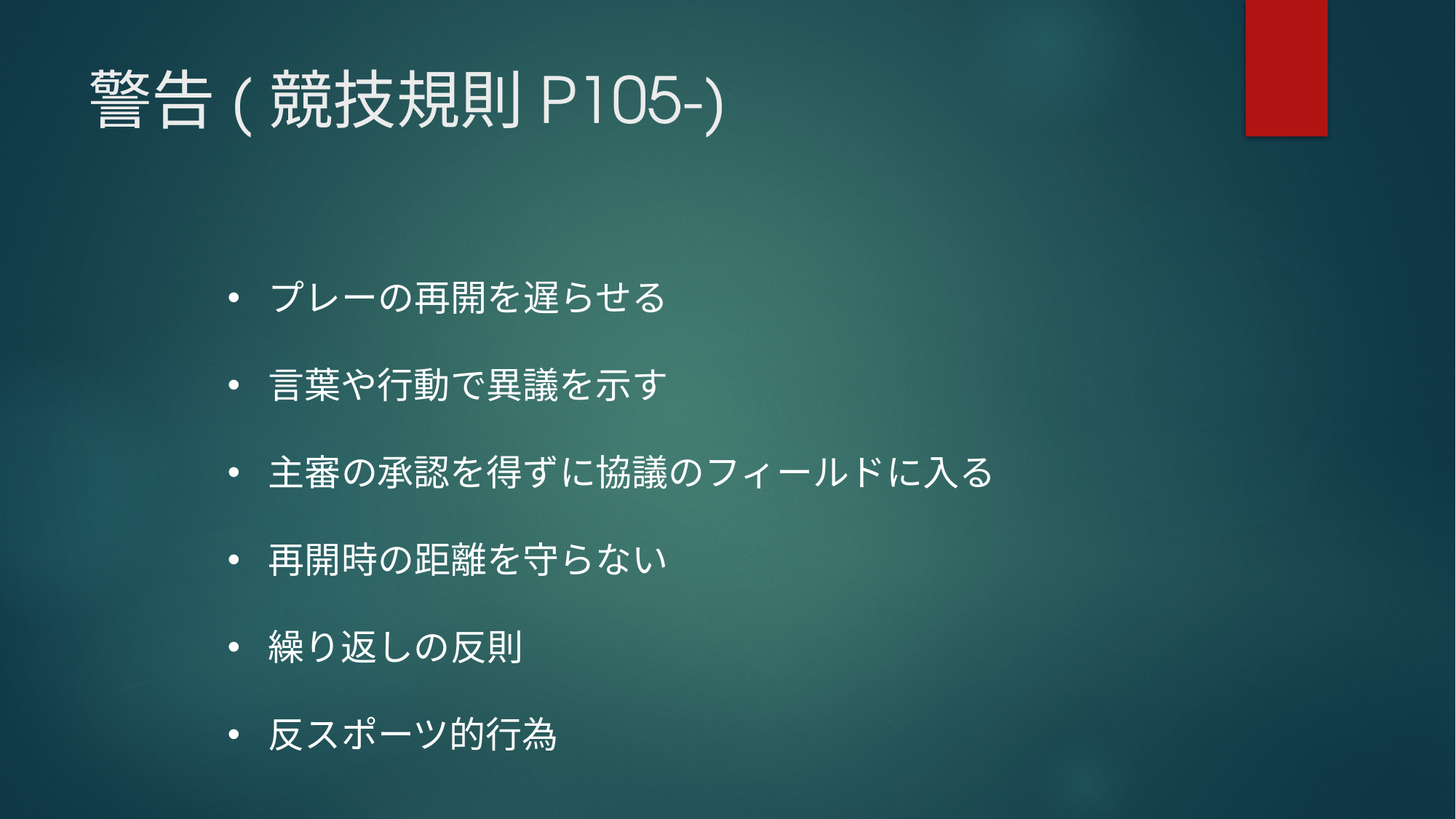

# 警告(競技規則P105-)
プレーの再開を遅らせる

言葉や行動で異議を示す

主審の承認を得ずに協議のフィールドに入る

再開時の距離を守らない

繰り返しの反則

反スポーツ的行為